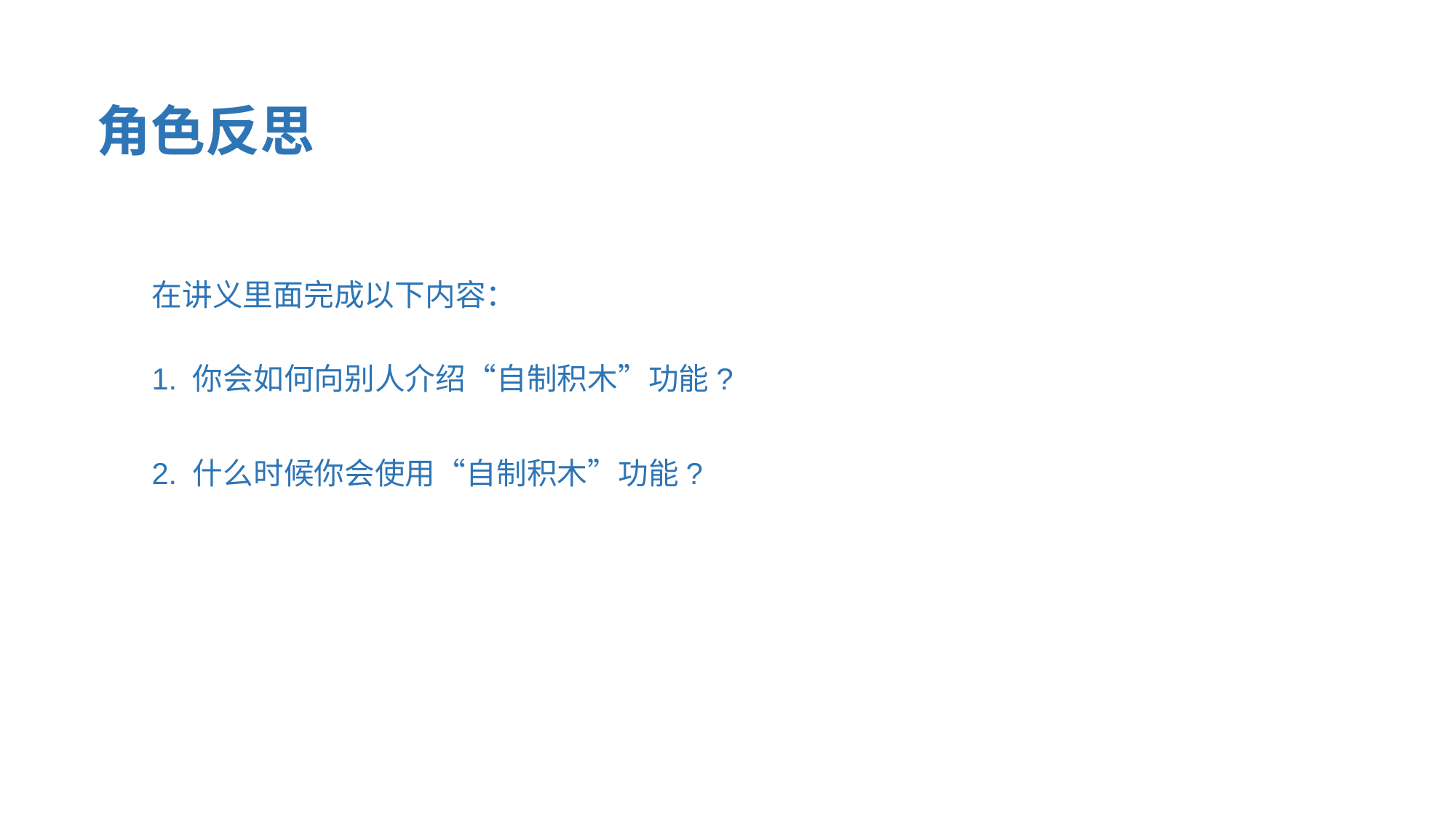

角色反思
在讲义里面完成以下内容：

1. 你会如何向别人介绍“自制积木”功能?

2. 什么时候你会使用“自制积木”功能?